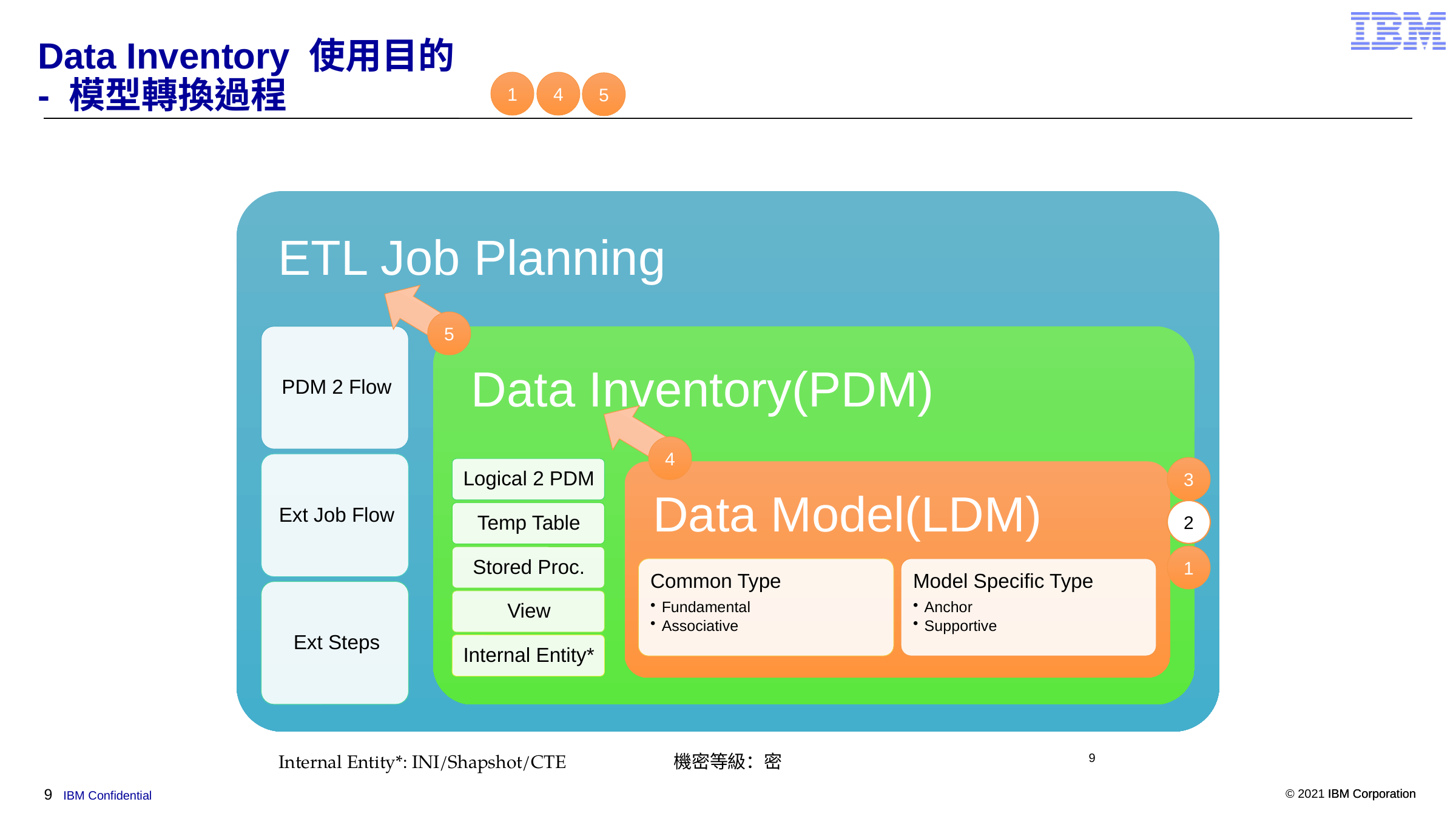

# Data Inventory 使用目的 - 模型轉換過程
1
4
5
ETL Job Planning
PDM 2 Flow
Ext Job Flow
Ext Steps
Data Inventory(PDM)
Logical 2 PDM
Temp Table
Stored Proc.
View
Internal Entity*
Data Model(LDM)
Common Type
Fundamental
Associative
Model Specific Type
Anchor
Supportive

5

4
3
2
1
Internal Entity*: INI/Shapshot/CTE
機密等級：密
9